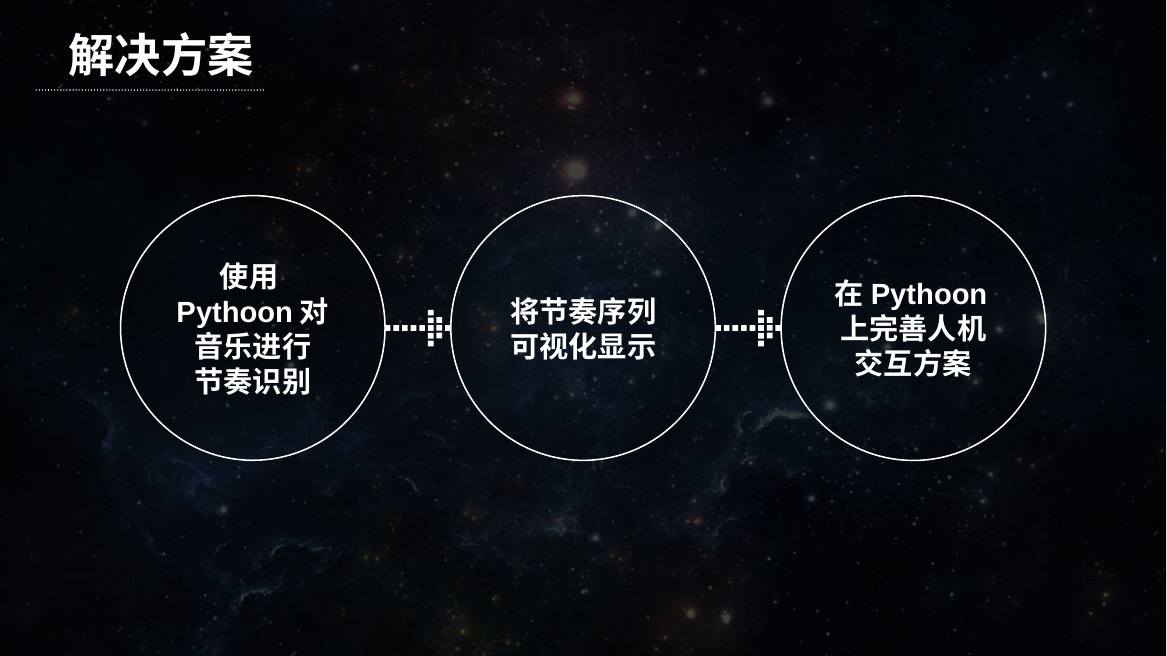

解决方案

使用Pythoon对音乐进行
节奏识别
将节奏序列
可视化显示
在Pythoon上完善人机交互方案